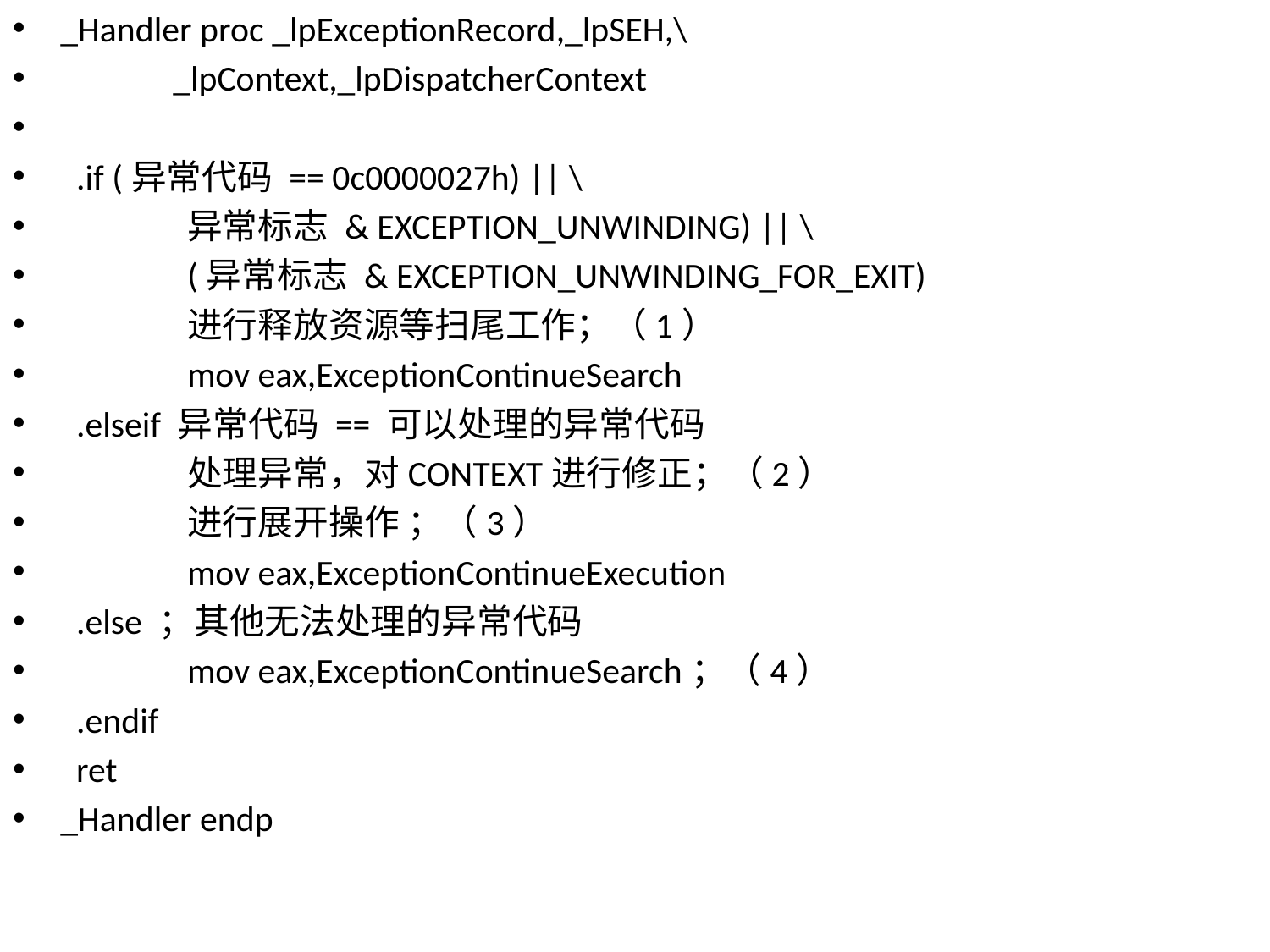

_Handler proc _lpExceptionRecord,_lpSEH,\
              _lpContext,_lpDispatcherContext

  .if (异常代码 == 0c0000027h) || \
	异常标志 & EXCEPTION_UNWINDING) || \
	(异常标志 & EXCEPTION_UNWINDING_FOR_EXIT)
	进行释放资源等扫尾工作；（1）
	mov eax,ExceptionContinueSearch
  .elseif 异常代码 == 可以处理的异常代码
	处理异常，对CONTEXT进行修正；（2）
	进行展开操作 ；（3）
	mov eax,ExceptionContinueExecution
  .else ；其他无法处理的异常代码
	mov eax,ExceptionContinueSearch；（4）
  .endif
  ret
_Handler endp